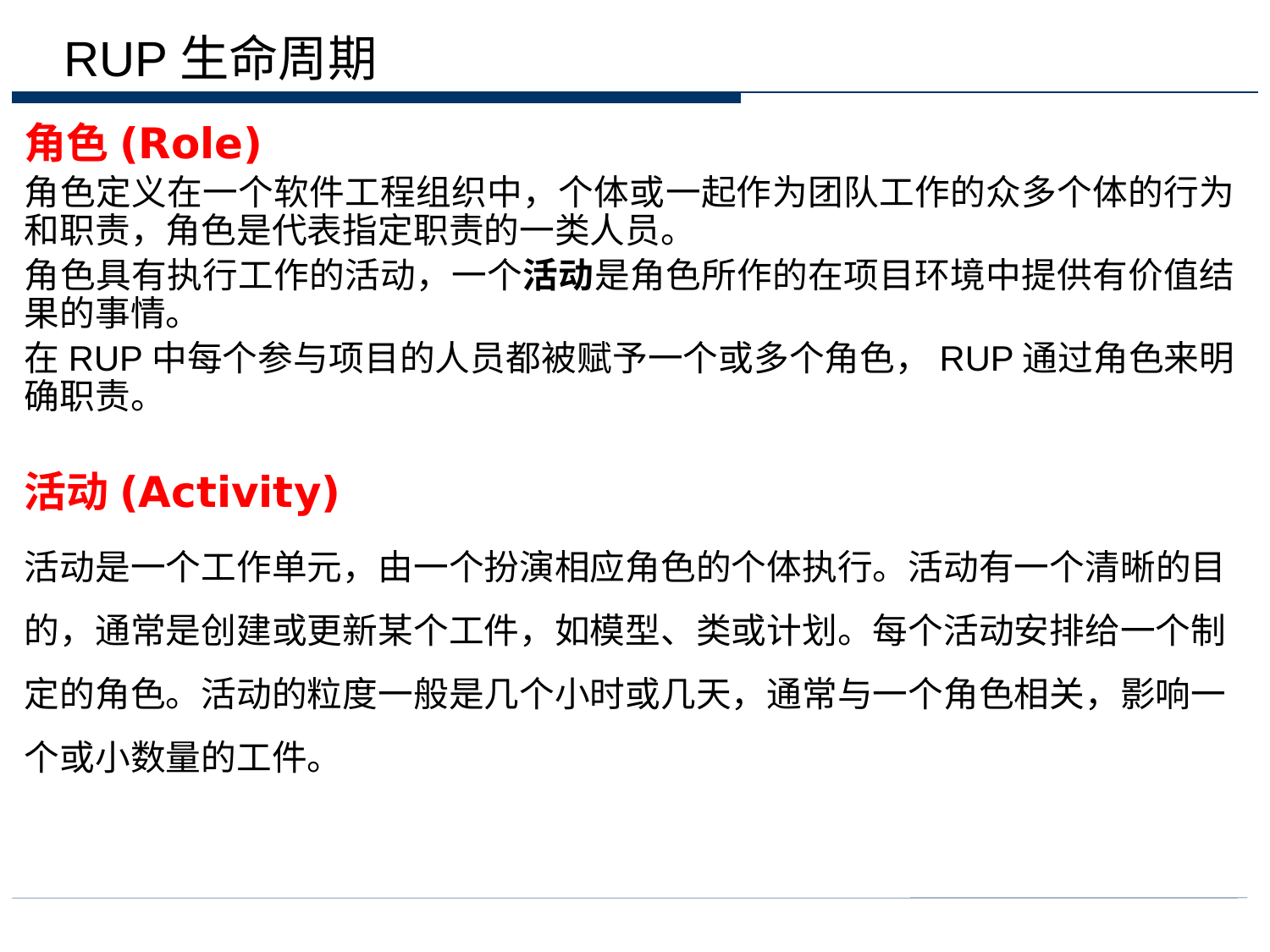

# RUP生命周期
角色(Role)
角色定义在一个软件工程组织中，个体或一起作为团队工作的众多个体的行为和职责，角色是代表指定职责的一类人员。
角色具有执行工作的活动，一个活动是角色所作的在项目环境中提供有价值结果的事情。
在RUP中每个参与项目的人员都被赋予一个或多个角色，RUP通过角色来明确职责。

活动(Activity)
活动是一个工作单元，由一个扮演相应角色的个体执行。活动有一个清晰的目的，通常是创建或更新某个工件，如模型、类或计划。每个活动安排给一个制定的角色。活动的粒度一般是几个小时或几天，通常与一个角色相关，影响一个或小数量的工件。

29